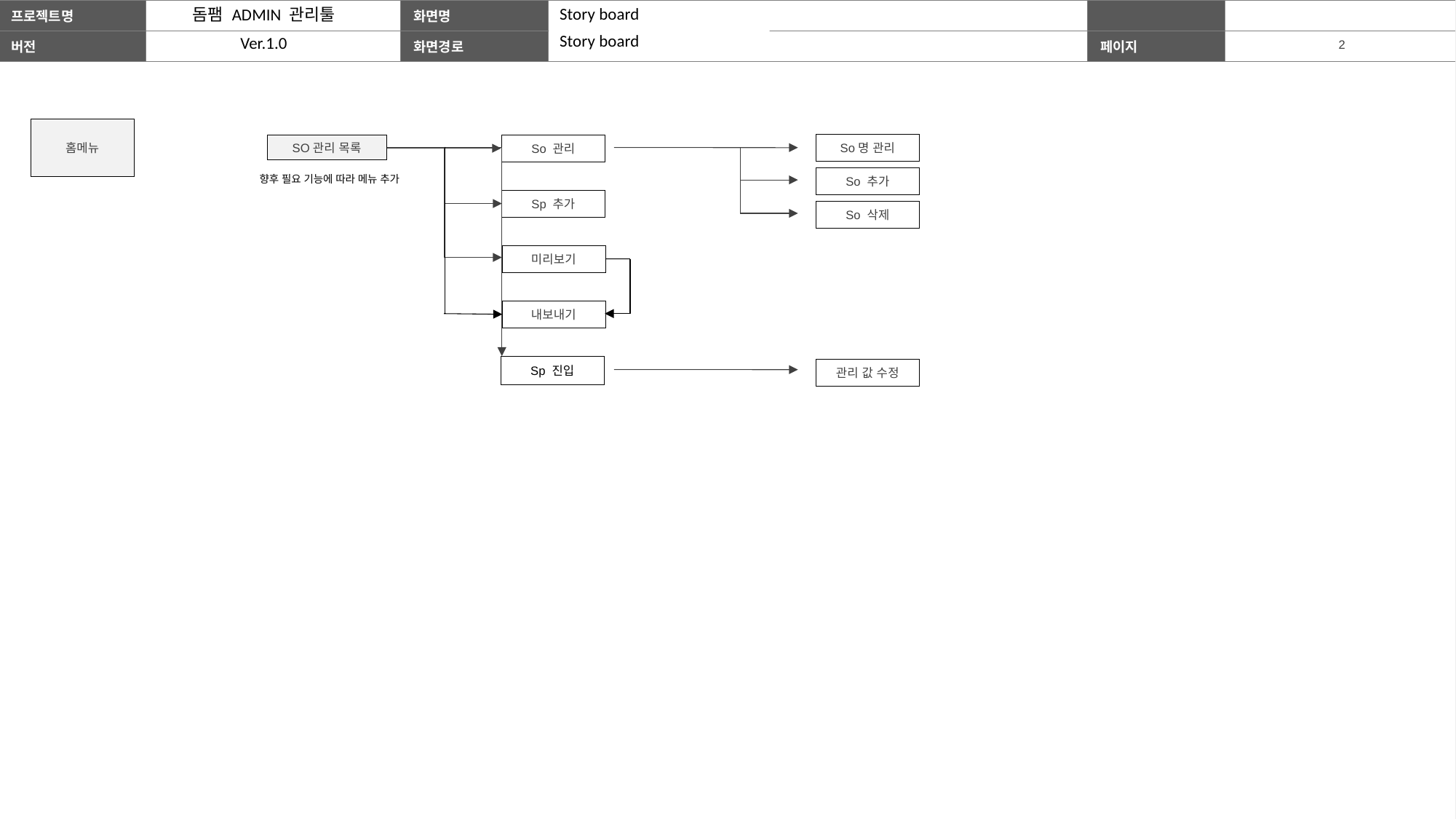

성향 투자정보
Story board
돔팸 ADMIN 관리툴

투자정보
Story board
Ver.1.0

홈메뉴
So명 관리
So 관리
SO관리 목록
So 추가
향후 필요 기능에 따라 메뉴 추가
Sp 추가
So 삭제
미리보기
내보내기
Sp 진입
관리 값 수정